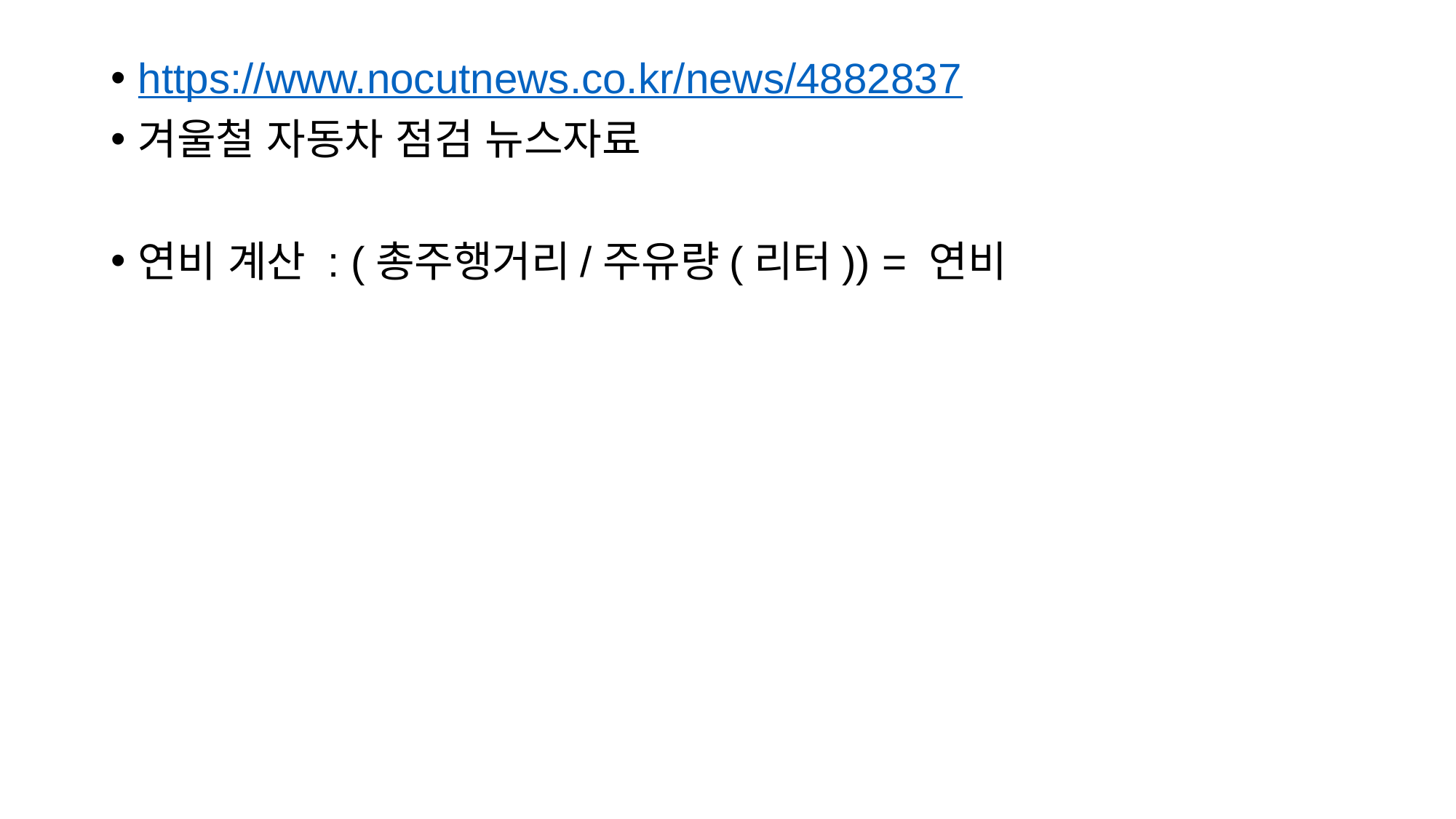

https://www.nocutnews.co.kr/news/4882837
겨울철 자동차 점검 뉴스자료

연비 계산 : (총주행거리/주유량(리터)) = 연비